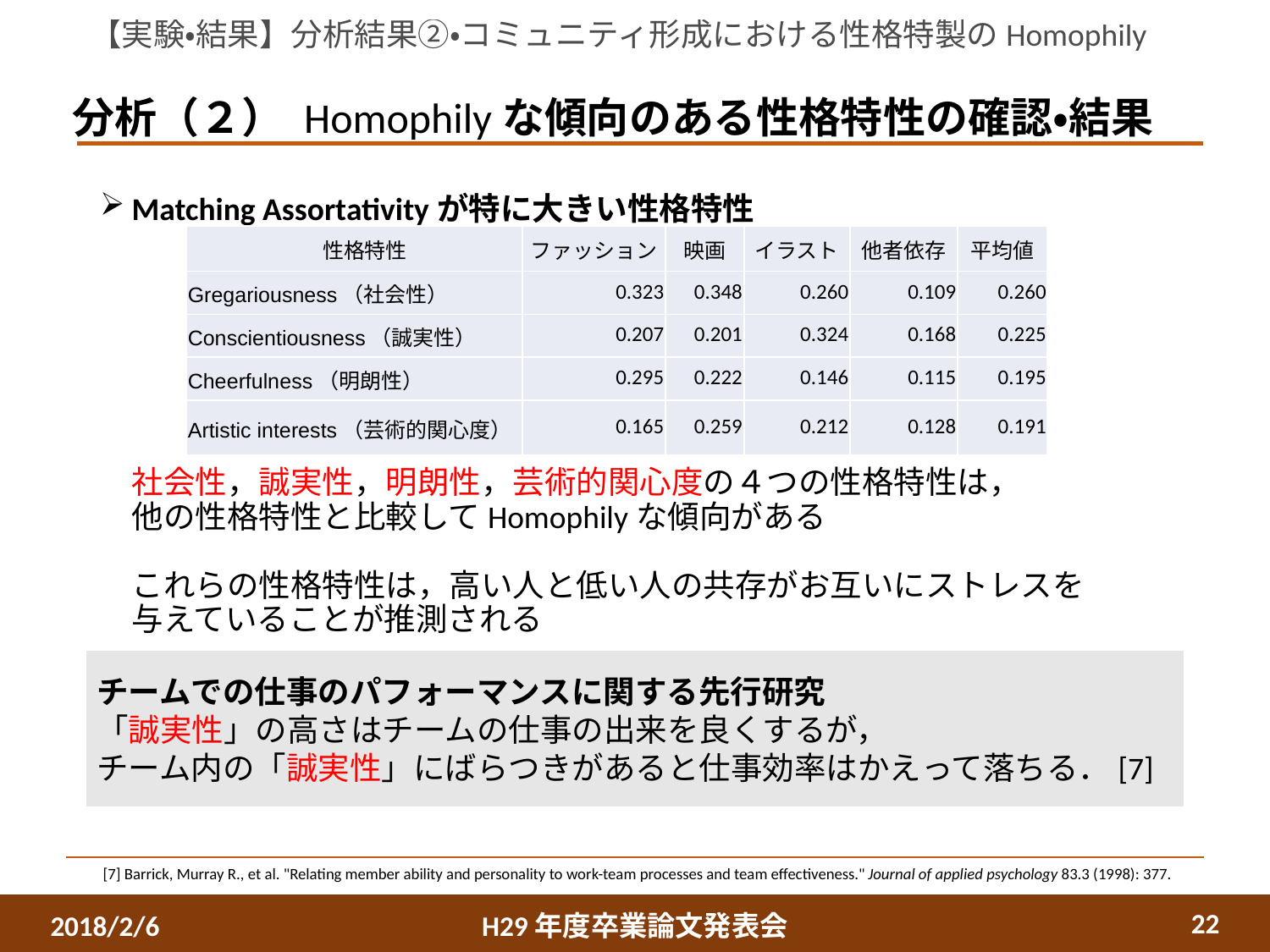

【実験・結果】分析結果②・コミュニティ形成における性格特製のHomophily

# 分析（２） Homophilyな傾向のある性格特性の確認・結果
Matching Assortativityが特に大きい性格特性
社会性，誠実性，明朗性，芸術的関心度の４つの性格特性は，
他の性格特性と比較してHomophilyな傾向がある
これらの性格特性は，高い人と低い人の共存がお互いにストレスを
与えていることが推測される
| 性格特性 | ファッション | 映画 | イラスト | 他者依存 | 平均値 |
| --- | --- | --- | --- | --- | --- |
| Gregariousness（社会性） | 0.323 | 0.348 | 0.260 | 0.109 | 0.260 |
| Conscientiousness（誠実性） | 0.207 | 0.201 | 0.324 | 0.168 | 0.225 |
| Cheerfulness（明朗性） | 0.295 | 0.222 | 0.146 | 0.115 | 0.195 |
| Artistic interests（芸術的関心度） | 0.165 | 0.259 | 0.212 | 0.128 | 0.191 |
チームでの仕事のパフォーマンスに関する先行研究
「誠実性」の高さはチームの仕事の出来を良くするが，
チーム内の「誠実性」にばらつきがあると仕事効率はかえって落ちる．[7]
[7] Barrick, Murray R., et al. "Relating member ability and personality to work-team processes and team effectiveness." Journal of applied psychology 83.3 (1998): 377.
22
H29年度卒業論文発表会
2018/2/6